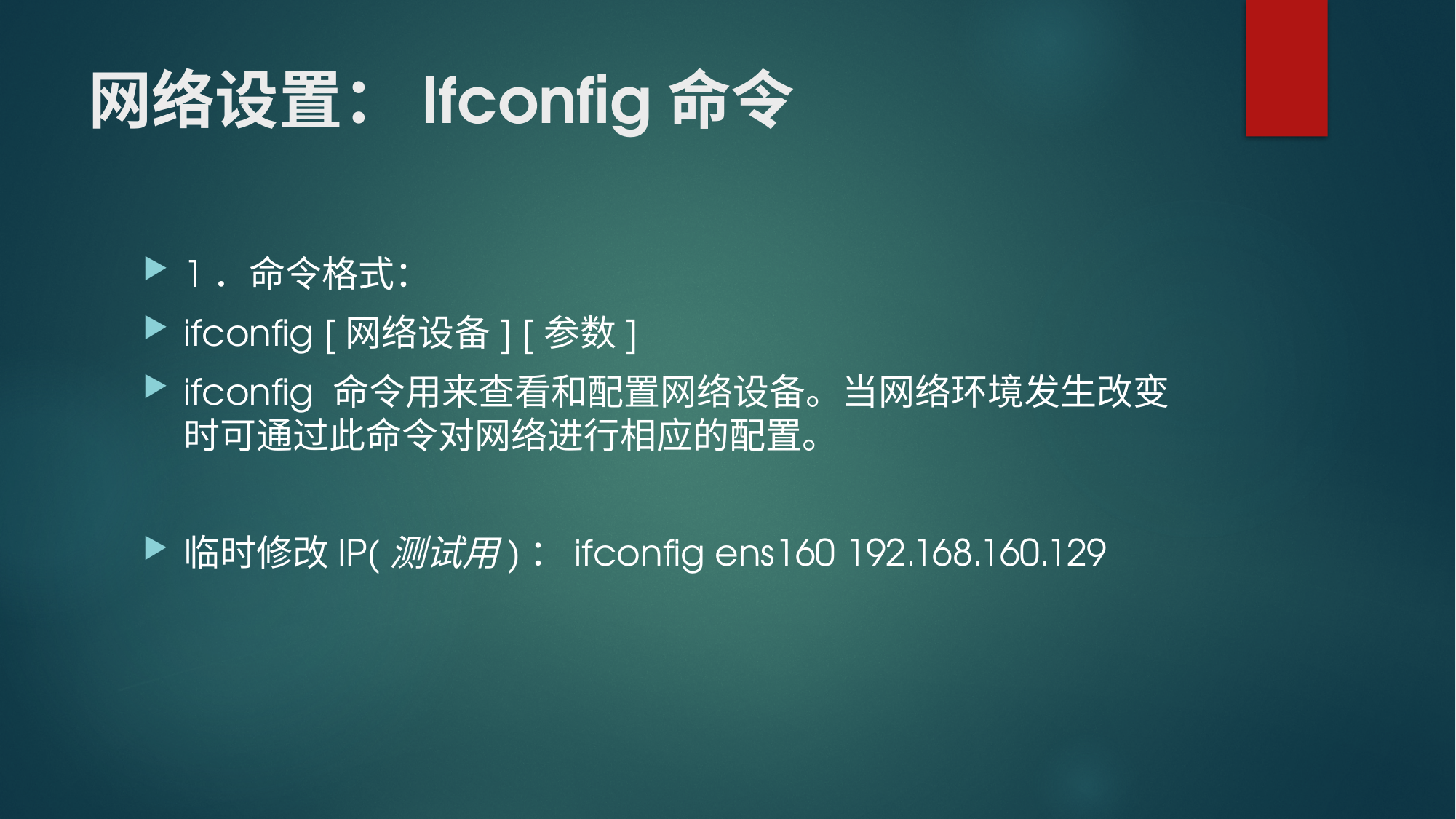

# 网络设置：Ifconfig命令
1．命令格式：
ifconfig [网络设备] [参数]
ifconfig 命令用来查看和配置网络设备。当网络环境发生改变时可通过此命令对网络进行相应的配置。

临时修改IP(测试用)：ifconfig ens160 192.168.160.129